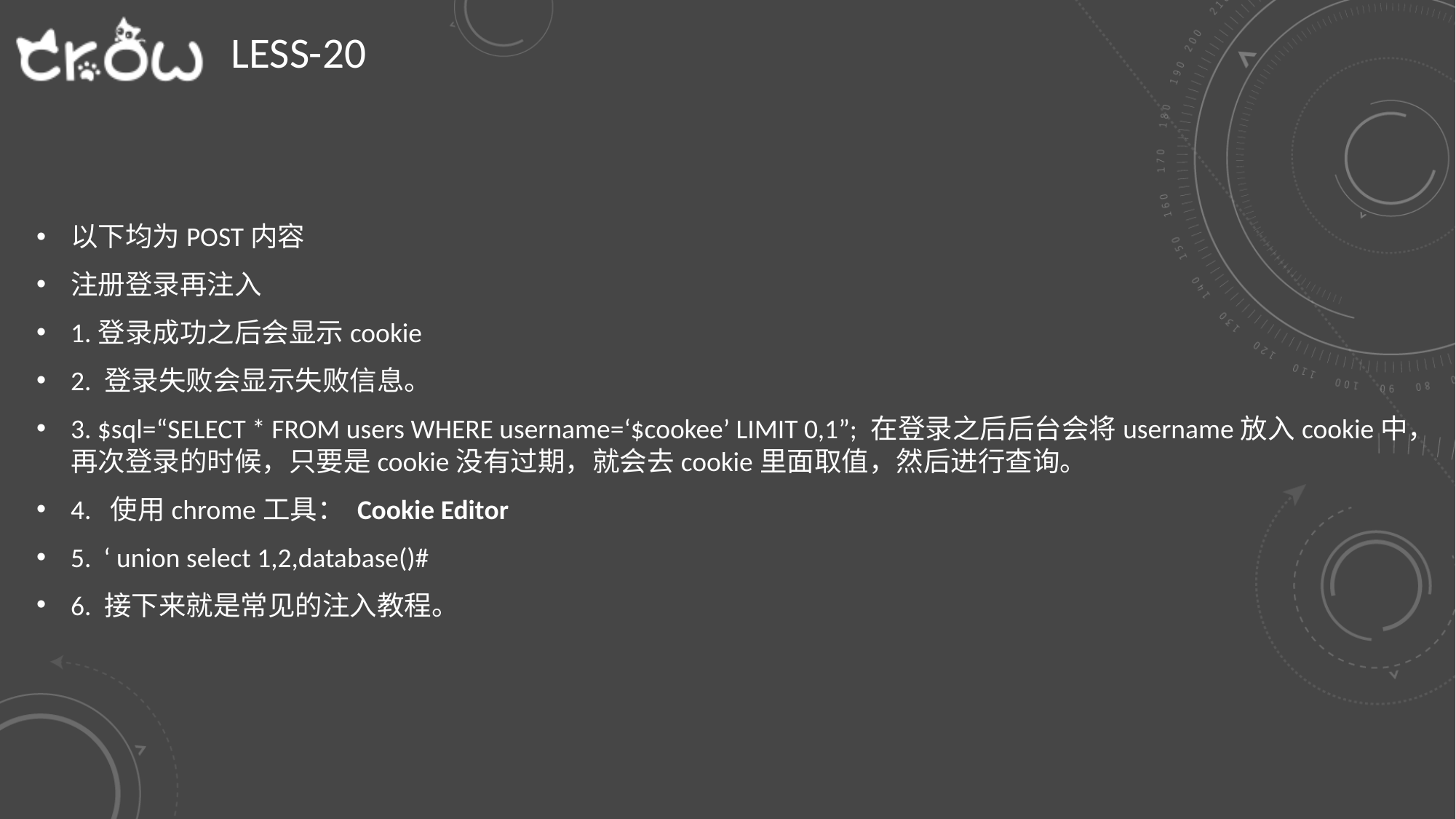

# Less-20

以下均为POST内容
注册登录再注入
1.登录成功之后会显示cookie
2. 登录失败会显示失败信息。
3. $sql=“SELECT * FROM users WHERE username=‘$cookee’ LIMIT 0,1”; 在登录之后后台会将username放入cookie中，再次登录的时候，只要是cookie没有过期，就会去cookie里面取值，然后进行查询。
4.  使用chrome工具： Cookie Editor
5.  ‘ union select 1,2,database()#
6. 接下来就是常见的注入教程。